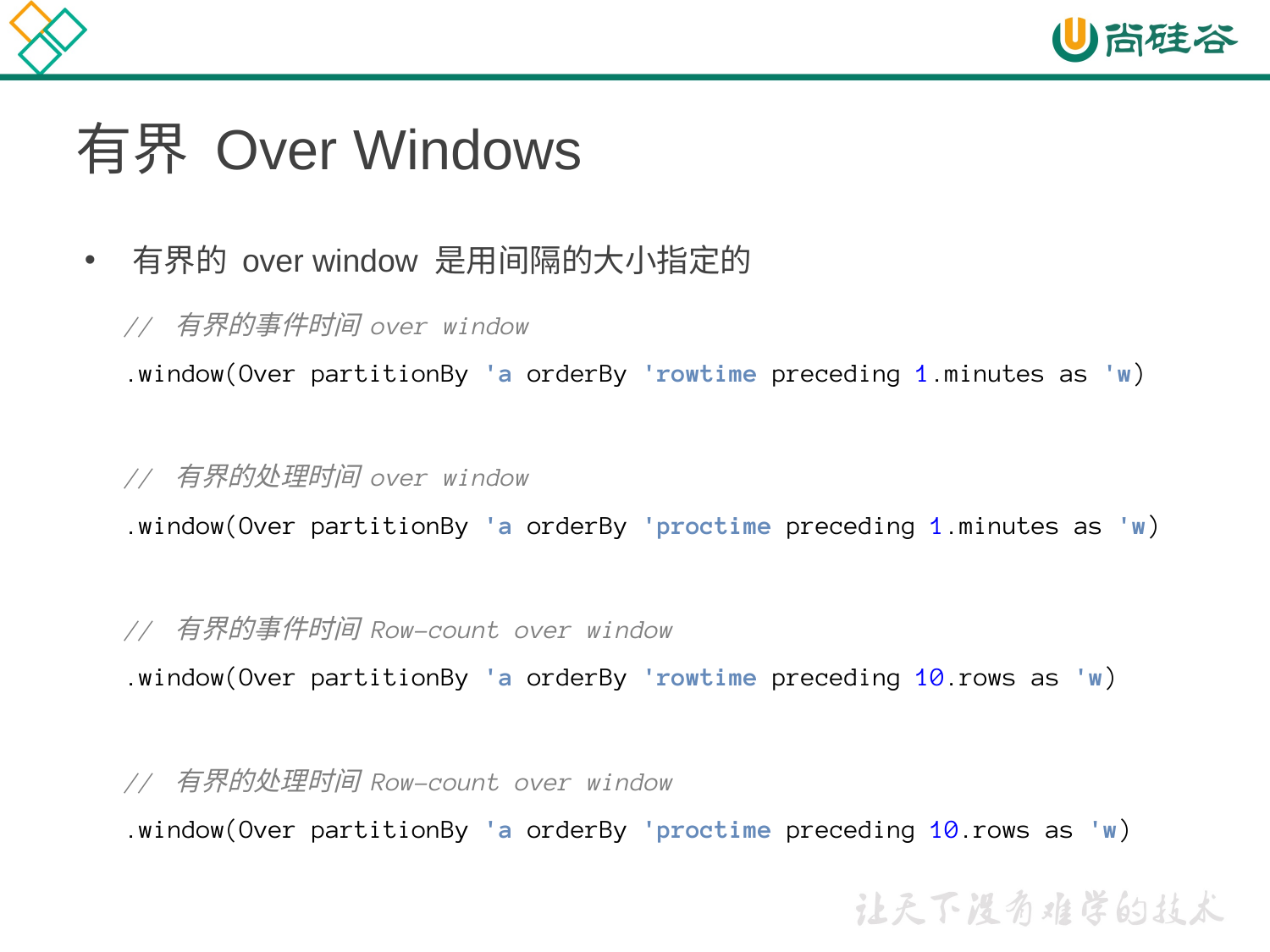

有界 Over Windows
有界的 over window 是用间隔的大小指定的
// 有界的事件时间 over window
.window(Over partitionBy 'a orderBy 'rowtime preceding 1.minutes as 'w)
// 有界的处理时间 over window
.window(Over partitionBy 'a orderBy 'proctime preceding 1.minutes as 'w)
// 有界的事件时间 Row-count over window
.window(Over partitionBy 'a orderBy 'rowtime preceding 10.rows as 'w)
// 有界的处理时间 Row-count over window
.window(Over partitionBy 'a orderBy 'proctime preceding 10.rows as 'w)